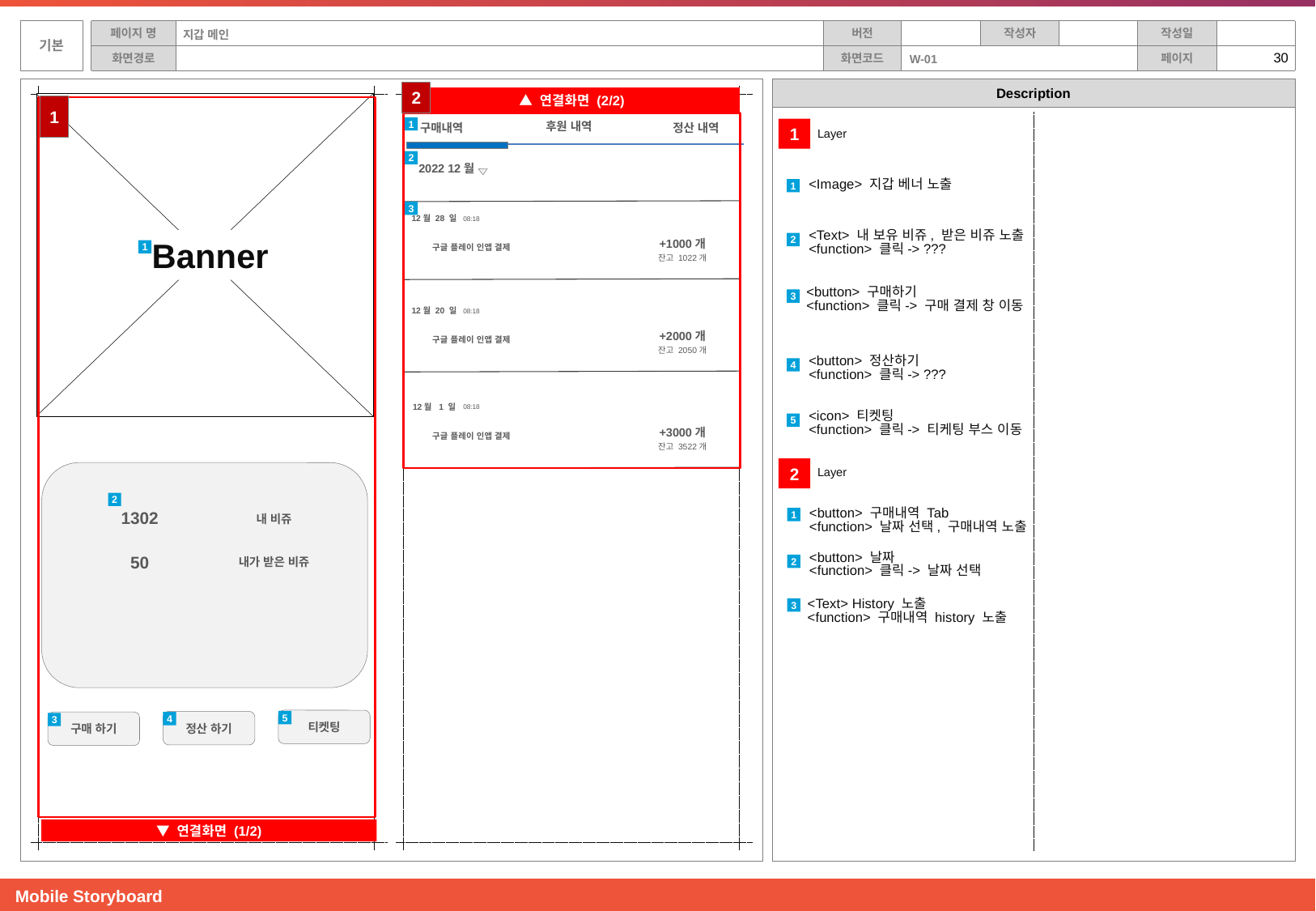

지갑 메인

W-01
2
▲ 연결화면 (2/2)

Banner
1

후원 내역
1
정산 내역
구매내역
1
Layer

2
2022 12월

<Image> 지갑 베너 노출
1
3
12월 28 일
08:18
<Text> 내 보유 비쥬, 받은 비쥬 노출
<function> 클릭-> ???
2
+1000개
구글 플레이 인앱 결제
1
잔고 1022개
<button> 구매하기
<function> 클릭-> 구매 결제 창 이동
3
12월 20 일
08:18
+2000개
구글 플레이 인앱 결제
잔고 2050개
<button> 정산하기
<function> 클릭-> ???
4
12월  1 일
08:18
<icon> 티켓팅
<function> 클릭-> 티케팅 부스 이동
5
+3000개
구글 플레이 인앱 결제
잔고 3522개
2

Layer
2
1302
내 비쥬
<button> 구매내역 Tab
<function> 날짜 선택, 구매내역 노출
1
50
내가 받은 비쥬
<button> 날짜
<function> 클릭-> 날짜 선택
2
<Text> History 노출
<function> 구매내역 history 노출
3
티켓팅
5
정산 하기
구매 하기
4
3
▼ 연결화면 (1/2)